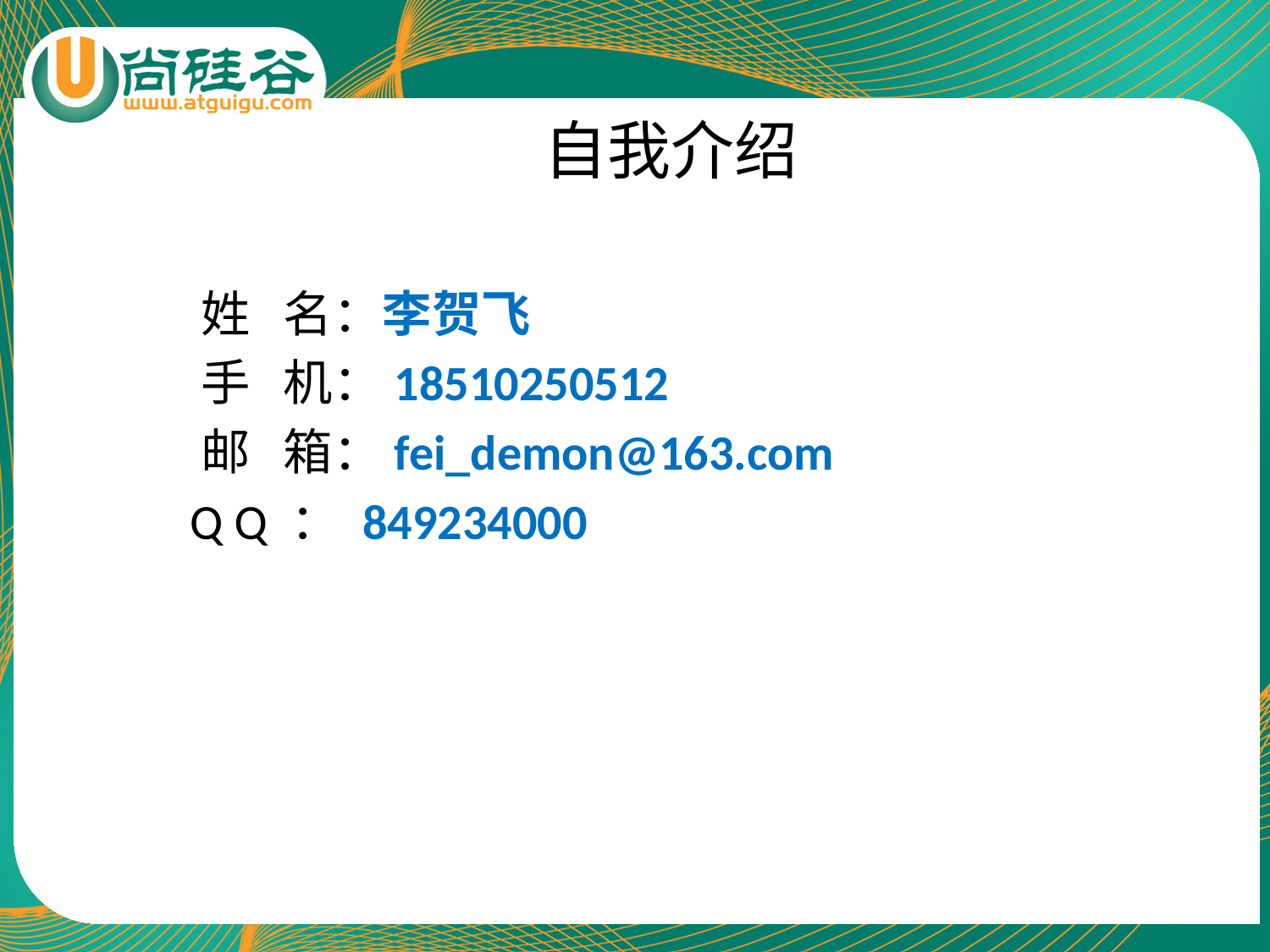

# 自我介绍
 姓   名：李贺飞
 手   机：18510250512
 邮   箱：fei_demon@163.com
 Q Q ： 849234000